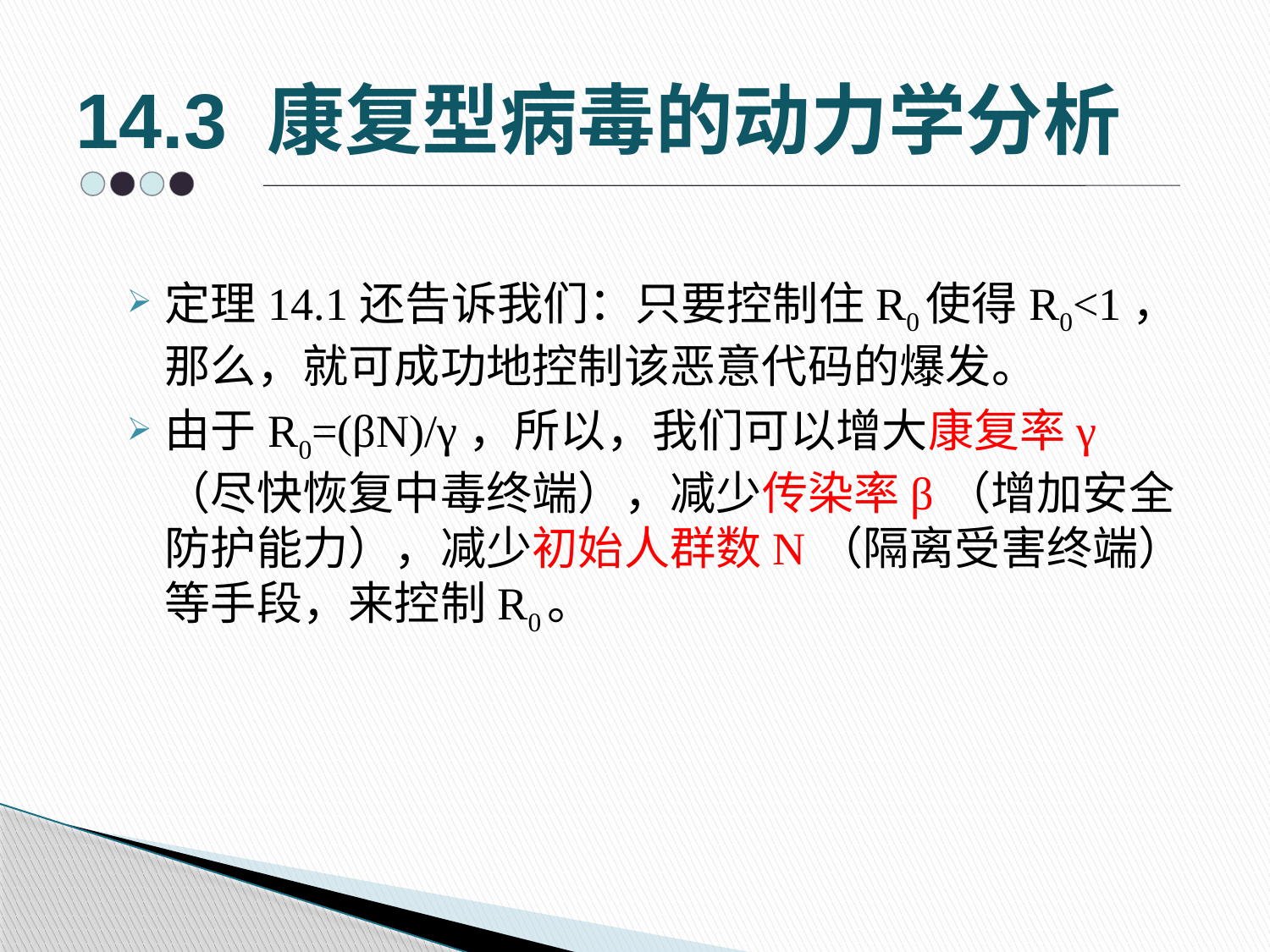

# 14.3 康复型病毒的动力学分析

定理14.1还告诉我们：只要控制住R0使得R0<1，那么，就可成功地控制该恶意代码的爆发。
由于R0=(βN)/γ，所以，我们可以增大康复率γ（尽快恢复中毒终端），减少传染率β（增加安全防护能力），减少初始人群数N（隔离受害终端）等手段，来控制R0。